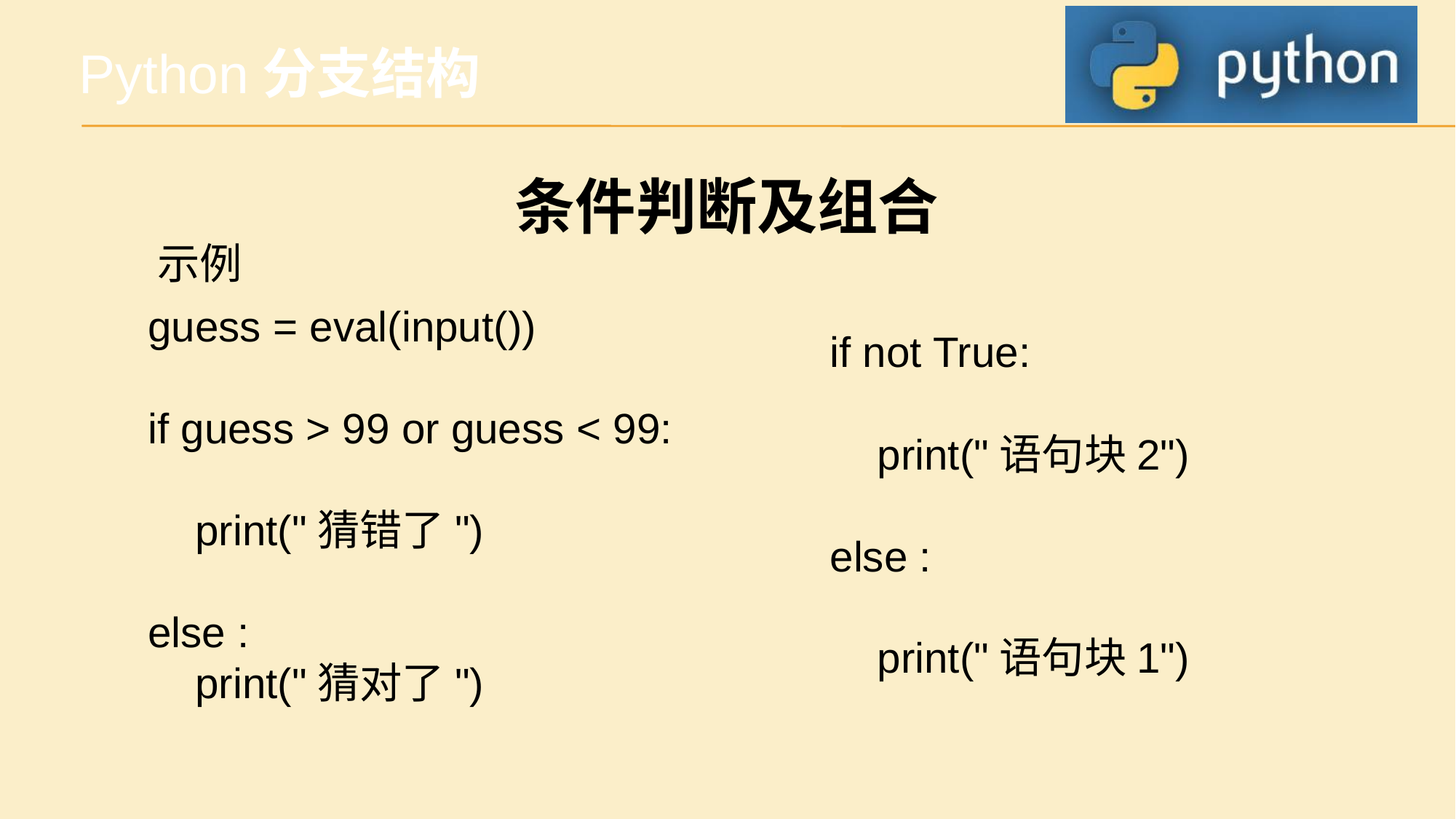

Python分支结构
条件判断及组合
示例
guess = eval(input())

if guess > 99 or guess < 99:

    print("猜错了")

else :
    print("猜对了")
if not True:

    print("语句块2")

else :

    print("语句块1")